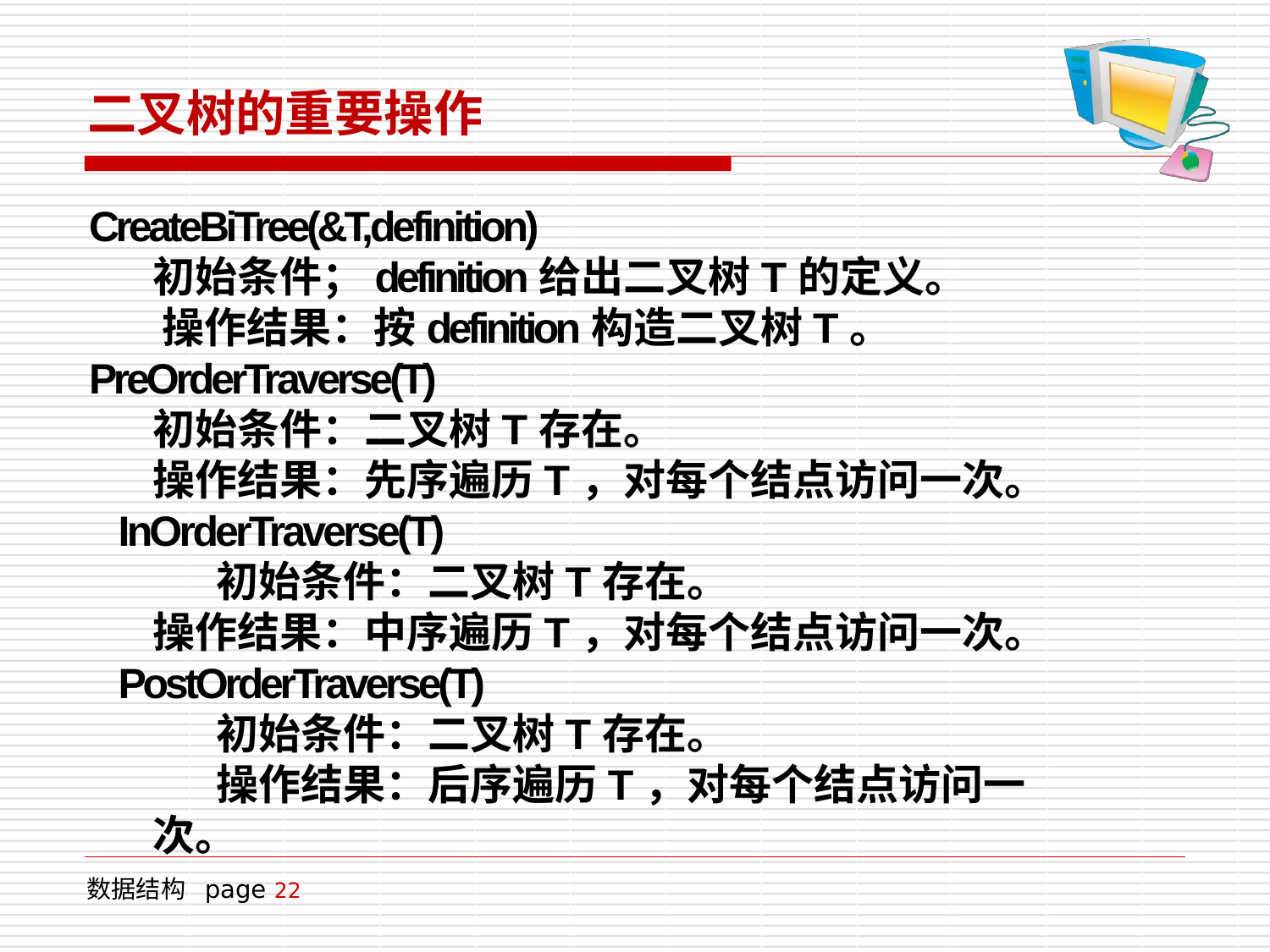

# 二叉树的重要操作

CreateBiTree(&T,definition)
初始条件；definition给出二叉树T的定义。 操作结果：按definition构造二叉树T。
PreOrderTraverse(T)
初始条件：二叉树T存在。
操作结果：先序遍历T，对每个结点访问一次。  InOrderTraverse(T)
初始条件：二叉树T存在。
操作结果：中序遍历T，对每个结点访问一次。  PostOrderTraverse(T)
初始条件：二叉树T存在。
操作结果：后序遍历T，对每个结点访问一次。

数据结构 page 22